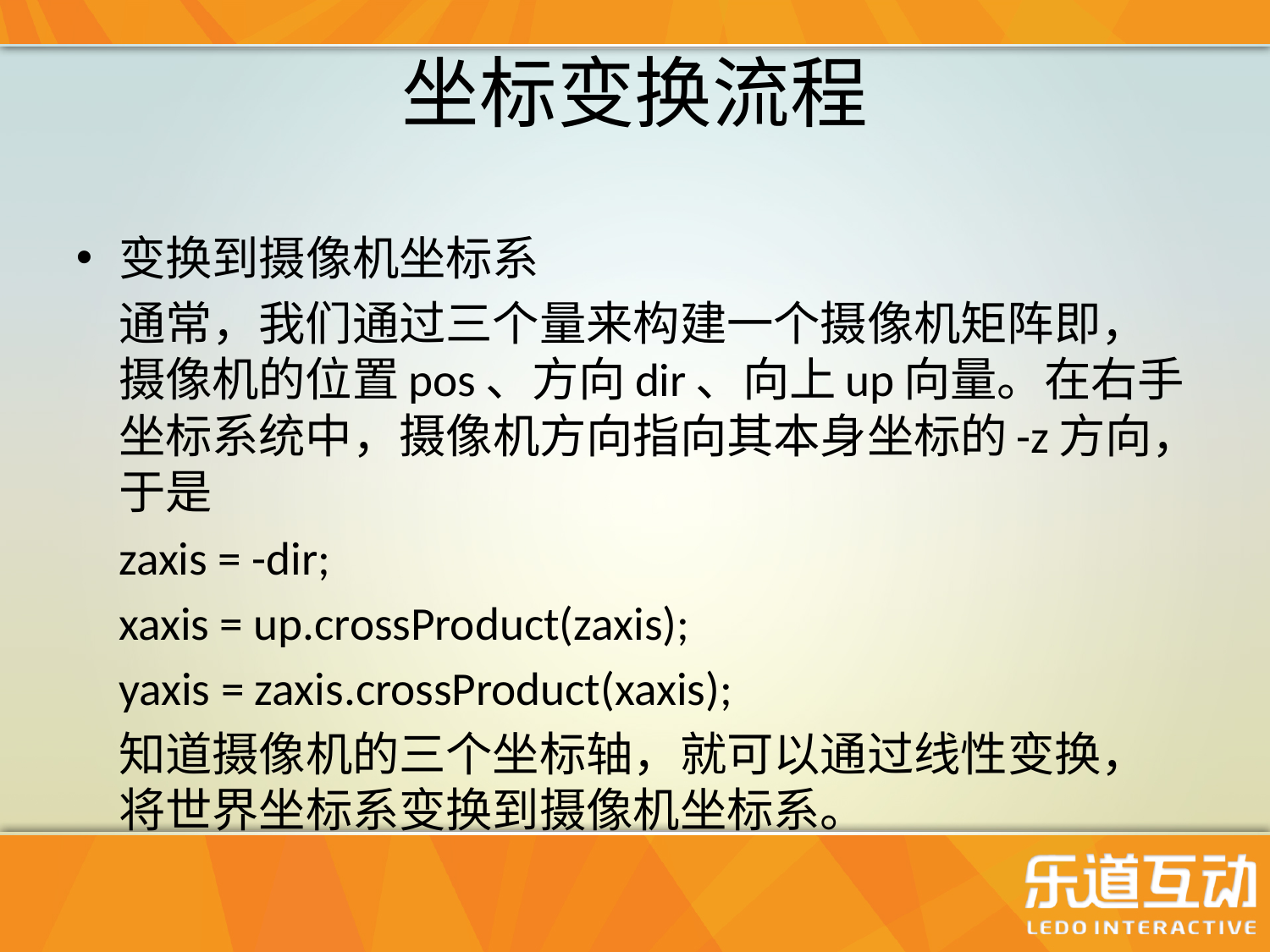

# 坐标变换流程
变换到摄像机坐标系
	通常，我们通过三个量来构建一个摄像机矩阵即，摄像机的位置pos、方向dir、向上up向量。在右手坐标系统中，摄像机方向指向其本身坐标的-z方向，于是
		zaxis = -dir;
		xaxis = up.crossProduct(zaxis);
		yaxis = zaxis.crossProduct(xaxis);
	知道摄像机的三个坐标轴，就可以通过线性变换，将世界坐标系变换到摄像机坐标系。